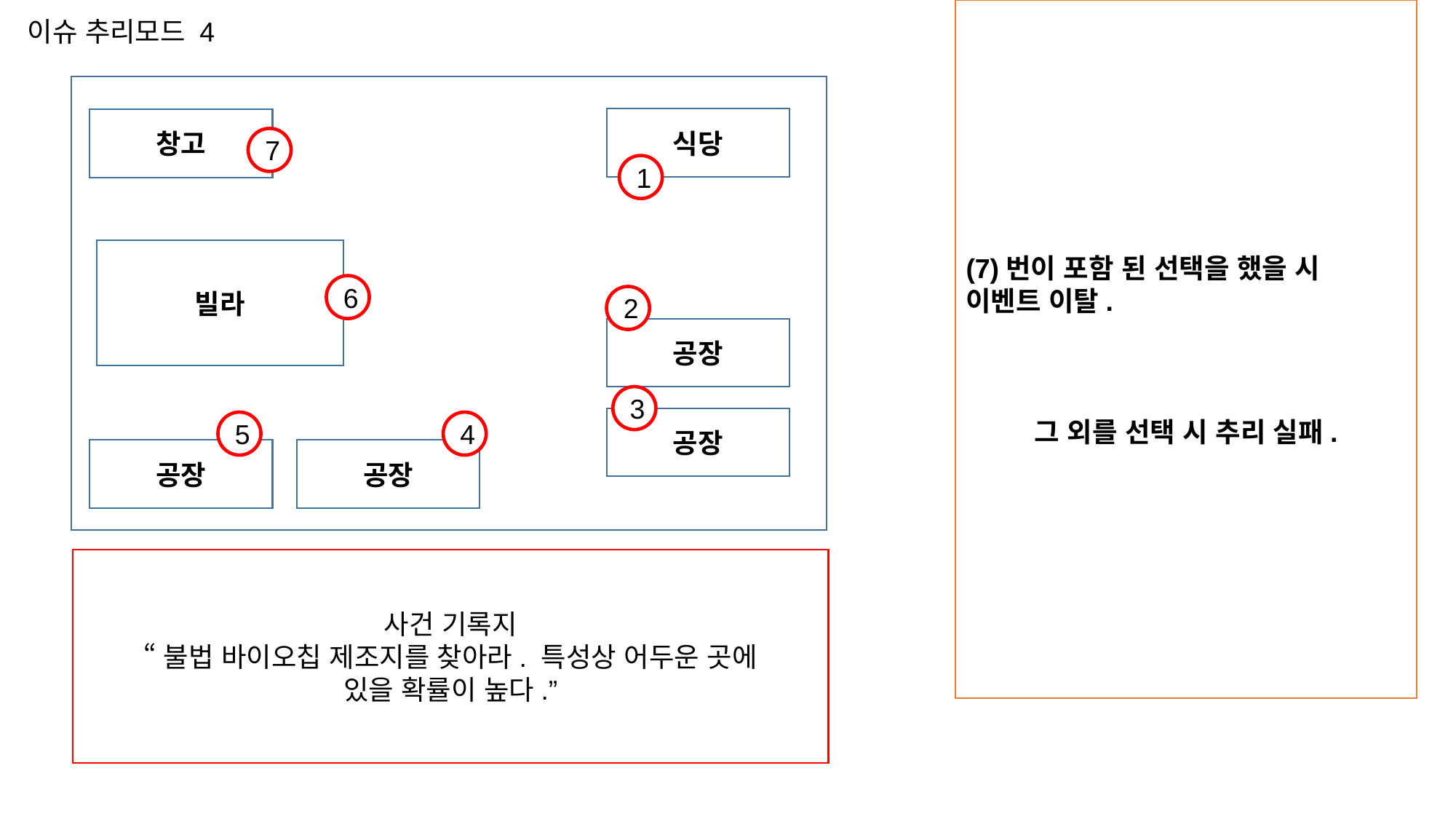

(7)번이 포함 된 선택을 했을 시
이벤트 이탈.

그 외를 선택 시 추리 실패.
이슈 추리모드 4

식당
창고
7
1
빌라
6
2
공장
3
공장
5
4
공장
공장
사건 기록지
“불법 바이오칩 제조지를 찾아라. 특성상 어두운 곳에
있을 확률이 높다.”